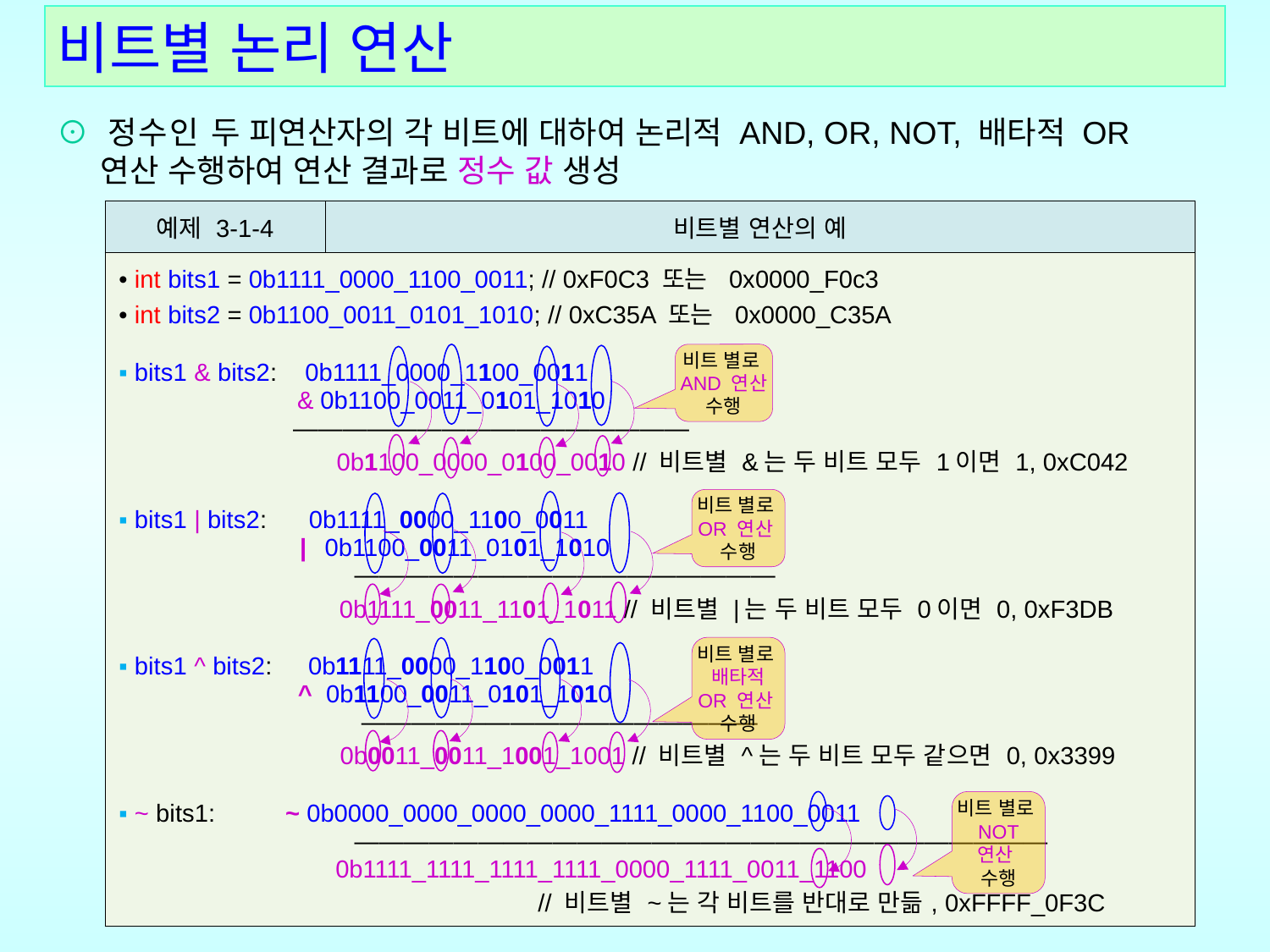

비트별 논리 연산
⊙ 정수인 두 피연산자의 각 비트에 대하여 논리적 AND, OR, NOT, 배타적 OR
    연산 수행하여 연산 결과로 정수 값 생성
| 예제 3-1-4 | 비트별 연산의 예 |
| --- | --- |
| • int bits1 = 0b1111\_0000\_1100\_0011; // 0xF0C3 또는 0x0000\_F0c3 • int bits2 = 0b1100\_0011\_0101\_1010; // 0xC35A 또는 0x0000\_C35A ▪ bits1 & bits2: 0b1111\_0000\_1100\_0011 & 0b1100\_0011\_0101\_1010 ―――――――――――――――― 0b1100\_0000\_0100\_0010 // 비트별 &는 두 비트 모두 1이면 1, 0xC042 ▪ bits1 | bits2: 0b1111\_0000\_1100\_0011 | 0b1100\_0011\_0101\_1010 ――――――――――――――――― 0b1111\_0011\_1101\_1011 // 비트별 |는 두 비트 모두 0이면 0, 0xF3DB ▪ bits1 ^ bits2: 0b1111\_0000\_1100\_0011 ^ 0b1100\_0011\_0101\_1010 ―――――――――――――――― 0b0011\_0011\_1001\_1001 // 비트별 ^는 두 비트 모두 같으면 0, 0x3399 ▪ ~ bits1: ~ 0b0000\_0000\_0000\_0000\_1111\_0000\_1100\_0011 ―――――――――――――――――――――――――――― 0b1111\_1111\_1111\_1111\_0000\_1111\_0011\_1100 // 비트별 ~는 각 비트를 반대로 만듦, 0xFFFF\_0F3C |  |

비트 별로
AND 연산 수행

비트 별로
OR 연산
수행

비트 별로
배타적 OR 연산
수행

비트 별로
NOT 연산
수행